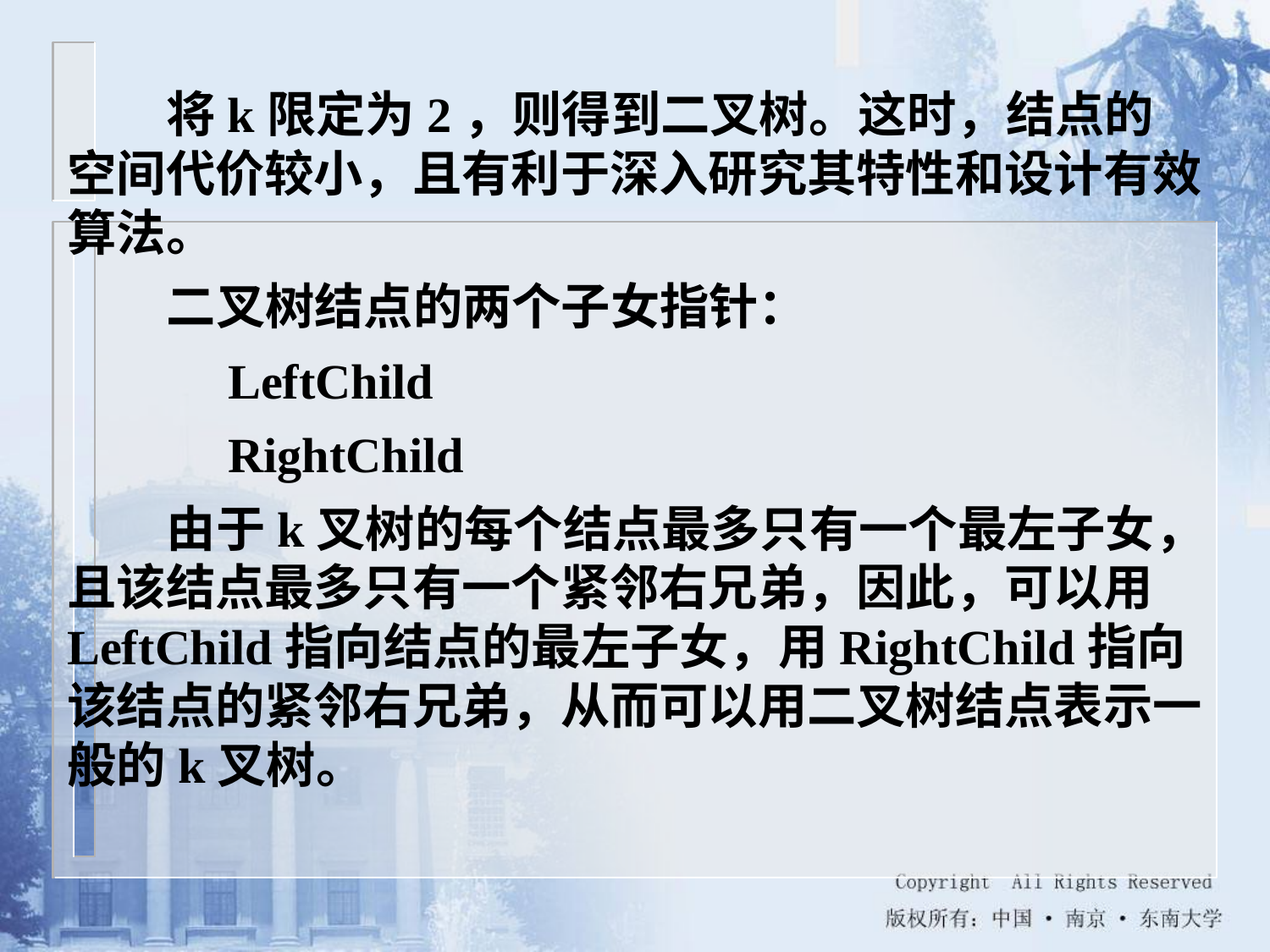

将k限定为2，则得到二叉树。这时，结点的空间代价较小，且有利于深入研究其特性和设计有效算法。
二叉树结点的两个子女指针：
     LeftChild
     RightChild
由于k叉树的每个结点最多只有一个最左子女，且该结点最多只有一个紧邻右兄弟，因此，可以用LeftChild指向结点的最左子女，用RightChild指向该结点的紧邻右兄弟，从而可以用二叉树结点表示一般的k叉树。